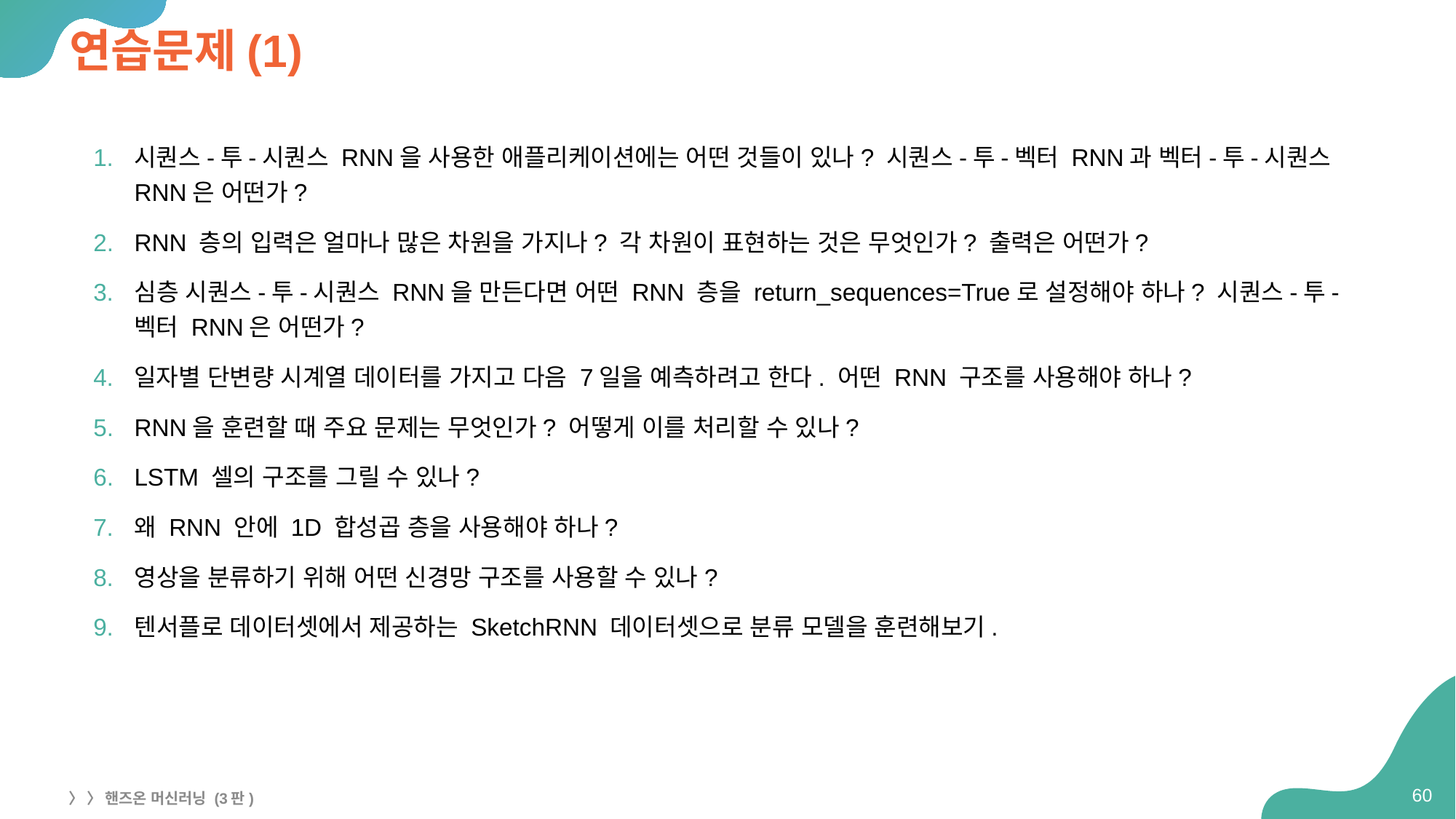

# 연습문제(1)
시퀀스-투-시퀀스 RNN을 사용한 애플리케이션에는 어떤 것들이 있나? 시퀀스-투-벡터 RNN과 벡터-투-시퀀스 RNN은 어떤가?
RNN 층의 입력은 얼마나 많은 차원을 가지나? 각 차원이 표현하는 것은 무엇인가? 출력은 어떤가?
심층 시퀀스-투-시퀀스 RNN을 만든다면 어떤 RNN 층을 return_sequences=True로 설정해야 하나? 시퀀스-투-벡터 RNN은 어떤가?
일자별 단변량 시계열 데이터를 가지고 다음 7일을 예측하려고 한다. 어떤 RNN 구조를 사용해야 하나?
RNN을 훈련할 때 주요 문제는 무엇인가? 어떻게 이를 처리할 수 있나?
LSTM 셀의 구조를 그릴 수 있나?
왜 RNN 안에 1D 합성곱 층을 사용해야 하나?
영상을 분류하기 위해 어떤 신경망 구조를 사용할 수 있나?
텐서플로 데이터셋에서 제공하는 SketchRNN 데이터셋으로 분류 모델을 훈련해보기.
60
〉 〉 핸즈온 머신러닝 (3판)